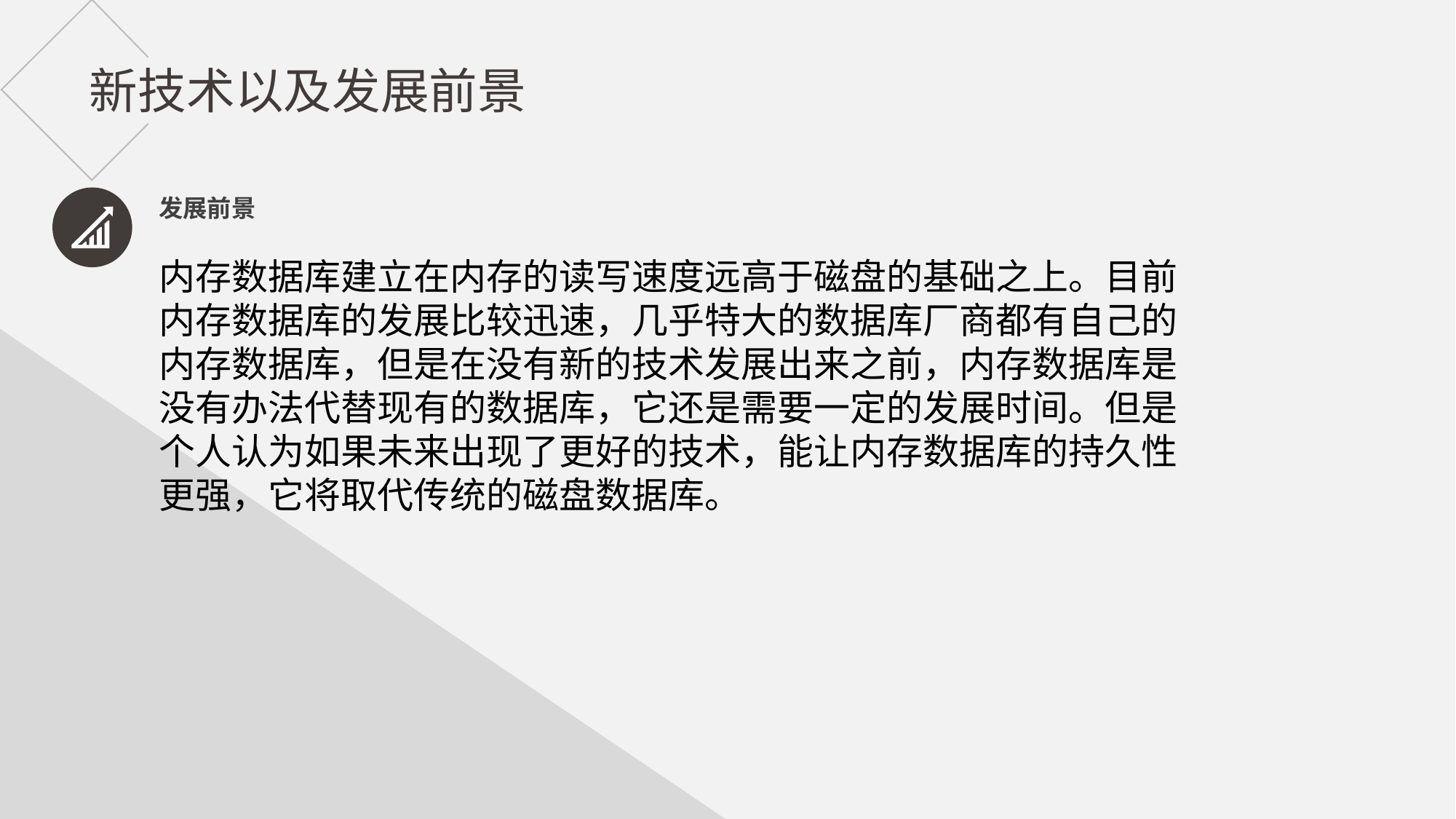

新技术以及发展前景

发展前景
内存数据库建立在内存的读写速度远高于磁盘的基础之上。目前内存数据库的发展比较迅速，几乎特大的数据库厂商都有自己的内存数据库，但是在没有新的技术发展出来之前，内存数据库是没有办法代替现有的数据库，它还是需要一定的发展时间。但是个人认为如果未来出现了更好的技术，能让内存数据库的持久性更强，它将取代传统的磁盘数据库。